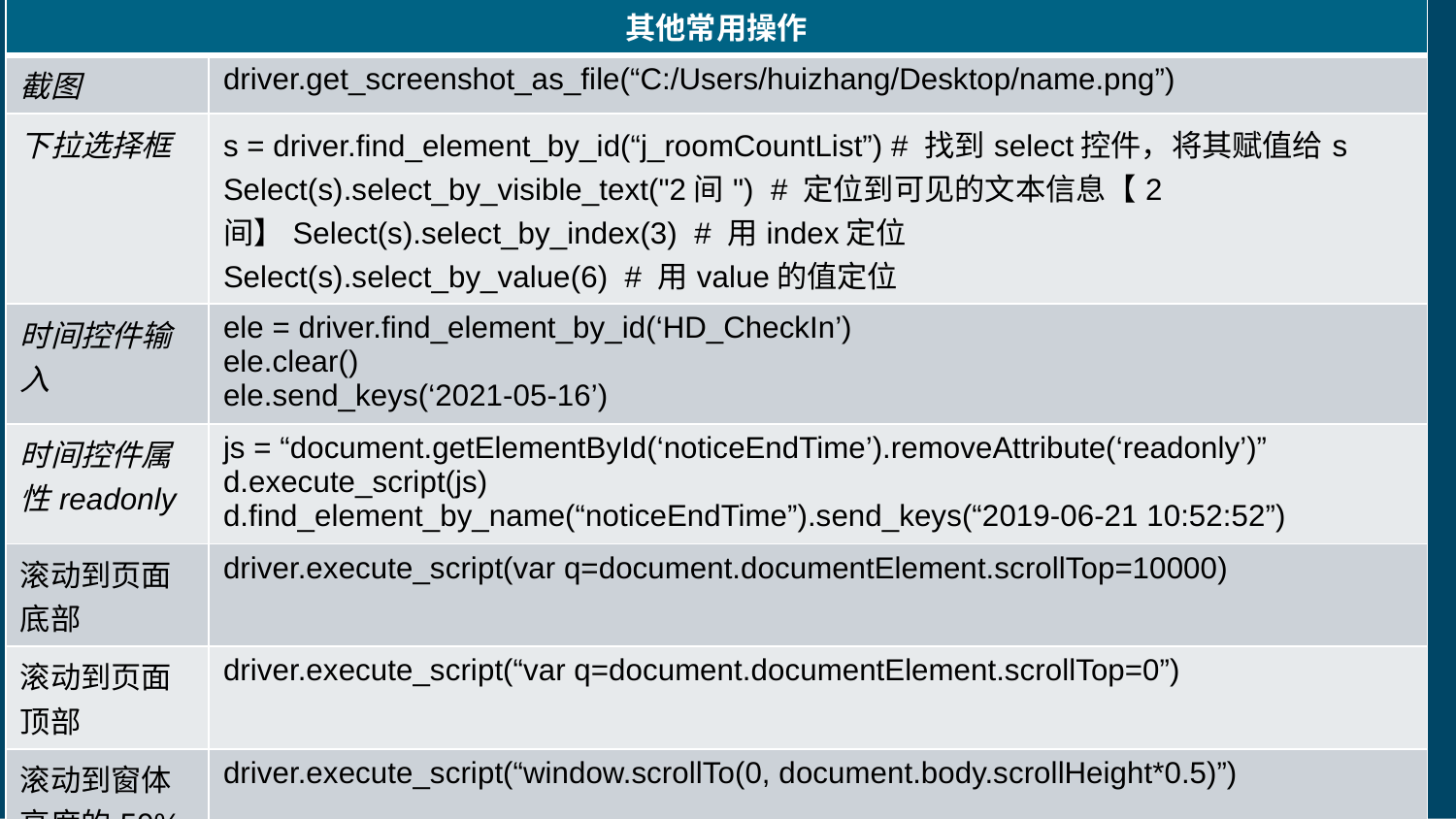

| 其他常用操作 |  |
| --- | --- |
| 截图 | driver.get\_screenshot\_as\_file(“C:/Users/huizhang/Desktop/name.png”) |
| 下拉选择框 | s = driver.find\_element\_by\_id(“j\_roomCountList”) # 找到select控件，将其赋值给s Select(s).select\_by\_visible\_text("2间") # 定位到可见的文本信息【2间】Select(s).select\_by\_index(3) # 用index定位 Select(s).select\_by\_value(6) # 用value的值定位 |
| 时间控件输入 | ele = driver.find\_element\_by\_id(‘HD\_CheckIn’) ele.clear() ele.send\_keys(‘2021-05-16’) |
| 时间控件属性readonly | js = “document.getElementById(‘noticeEndTime’).removeAttribute(‘readonly’)” d.execute\_script(js) d.find\_element\_by\_name(“noticeEndTime”).send\_keys(“2019-06-21 10:52:52”) |
| 滚动到页面底部 | driver.execute\_script(var q=document.documentElement.scrollTop=10000) |
| 滚动到页面顶部 | driver.execute\_script(“var q=document.documentElement.scrollTop=0”) |
| 滚动到窗体高度的50% | driver.execute\_script(“window.scrollTo(0, document.body.scrollHeight\*0.5)”) |
| 上传文件 | driver.find\_element\_by\_xpath("").send\_keys(r"c:/test.png") |